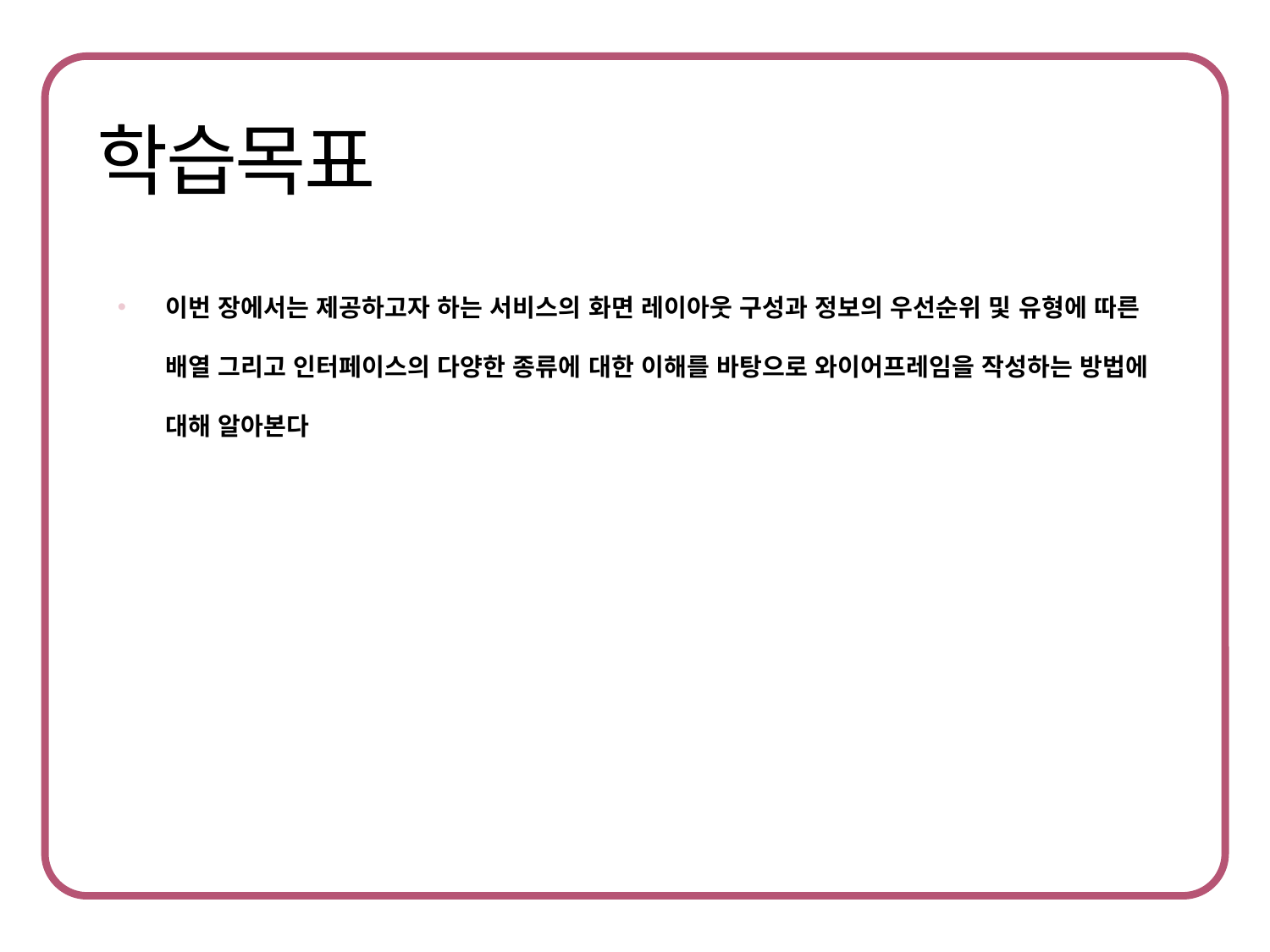

이번 장에서는 제공하고자 하는 서비스의 화면 레이아웃 구성과 정보의 우선순위 및 유형에 따른 배열 그리고 인터페이스의 다양한 종류에 대한 이해를 바탕으로 와이어프레임을 작성하는 방법에 대해 알아본다